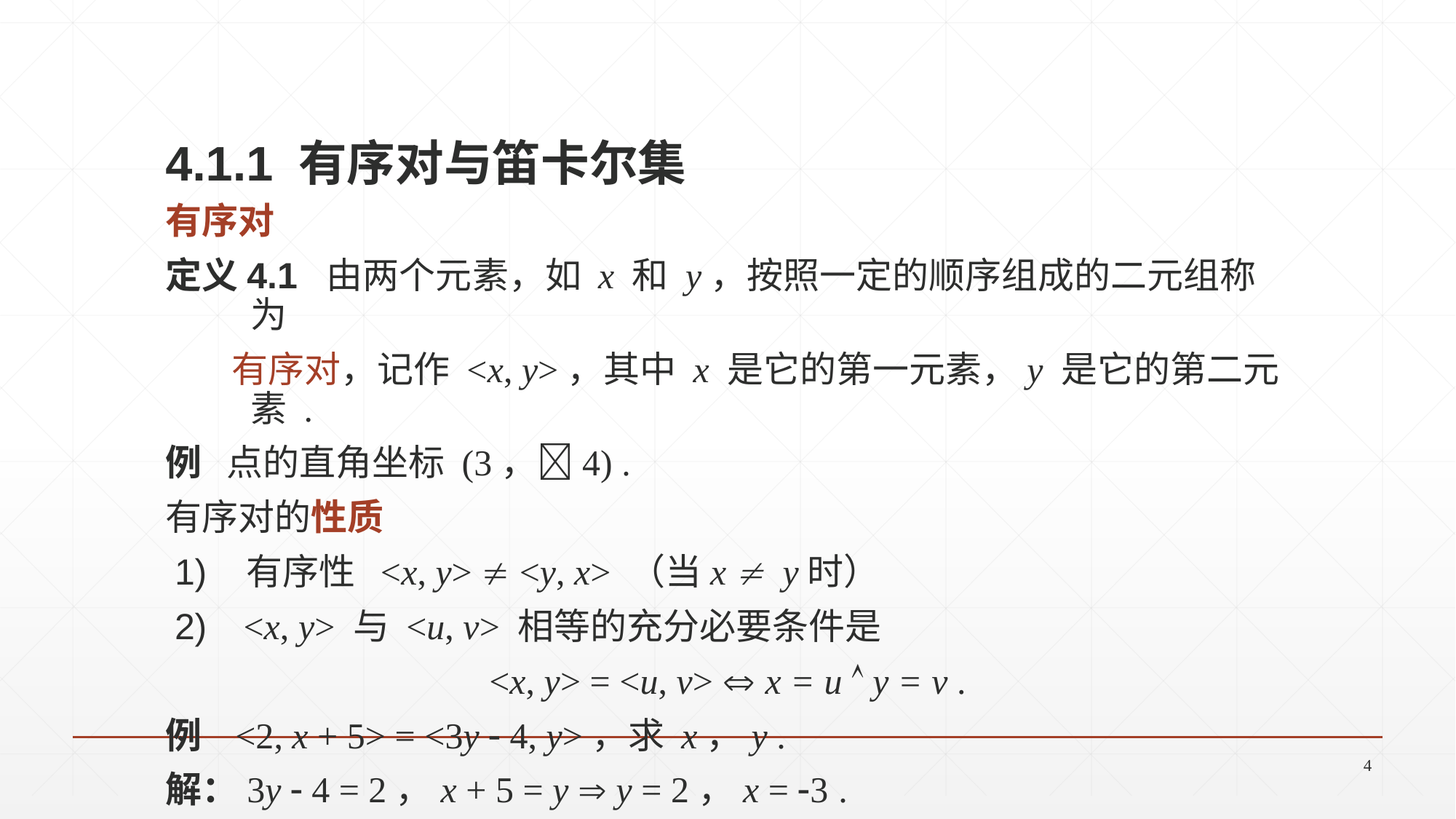

4.1.1 有序对与笛卡尔集
有序对
定义4.1  由两个元素，如 x 和 y，按照一定的顺序组成的二元组称为
       有序对，记作 <x, y>，其中 x 是它的第一元素，y 是它的第二元素 .
例   点的直角坐标 (3，−4) .
有序对的性质
 1)   有序性  <x, y> ≠ <y, x> （当x ≠  y时）
 2)    <x, y> 与 <u, v> 相等的充分必要条件是
<x, y> = <u, v> ⇔ x = u ∧ y = v .
例   <2, x + 5> = <3y − 4, y>，求 x，y .
解：3y − 4 = 2，x + 5 = y ⇒ y = 2，x = −3 .
4